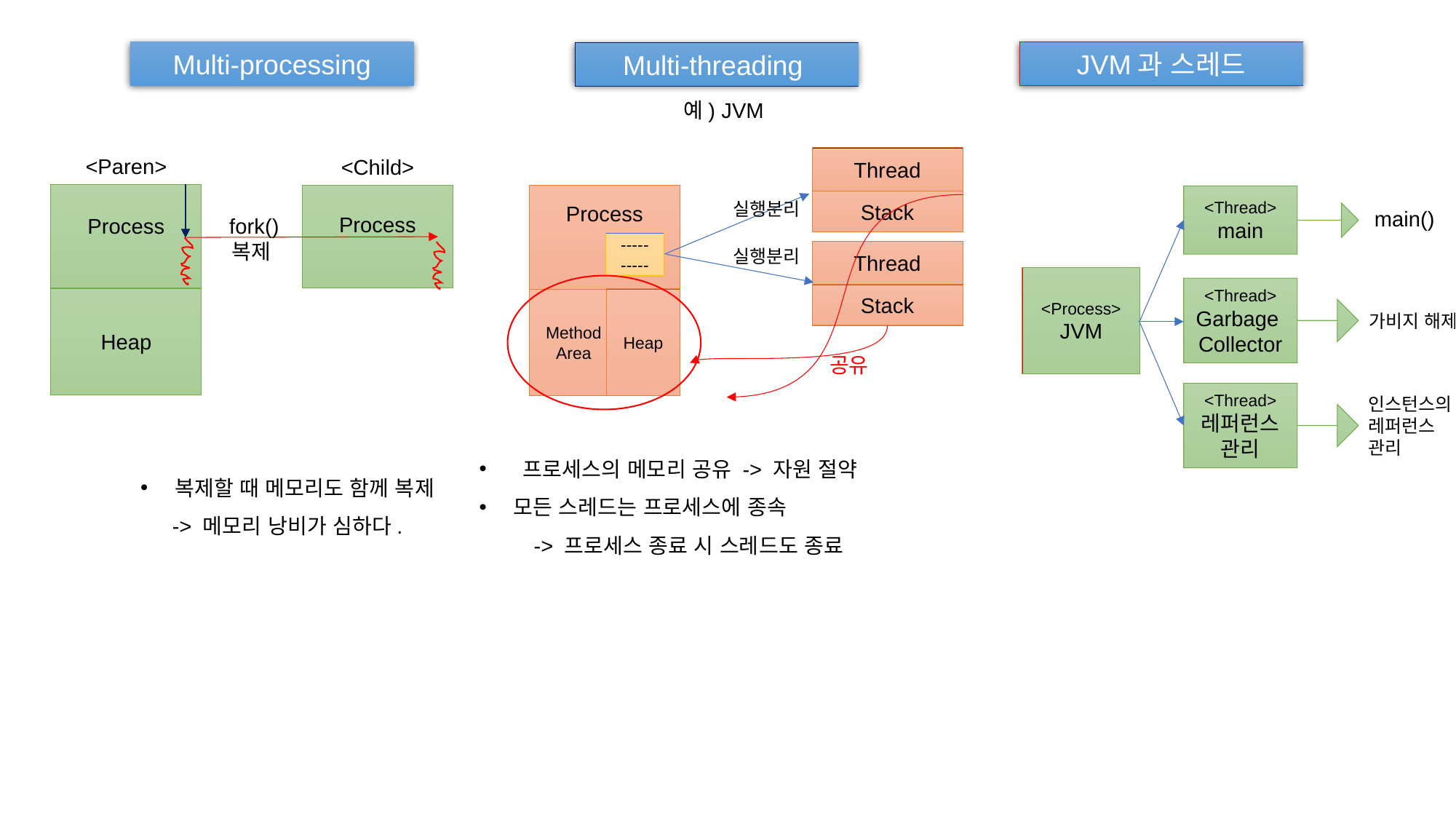

Multi-processing
JVM과 스레드
Multi-threading
예) JVM
Thread
<Paren>
<Child>
Process

Process

Process

<Thread>
main
Stack
실행분리
 main()
 fork()
복제
-----
-----

실행분리
Thread

<Process>
JVM

<Thread>
Garbage
Collector
Stack
Heap
Heap
Method
Area
가비지 해제
공유
<Thread>
레퍼런스 관리
인스턴스의
레퍼런스
관리
 프로세스의 메모리 공유 -> 자원 절약
모든 스레드는 프로세스에 종속
-> 프로세스 종료 시 스레드도 종료
복제할 때 메모리도 함께 복제
-> 메모리 낭비가 심하다.